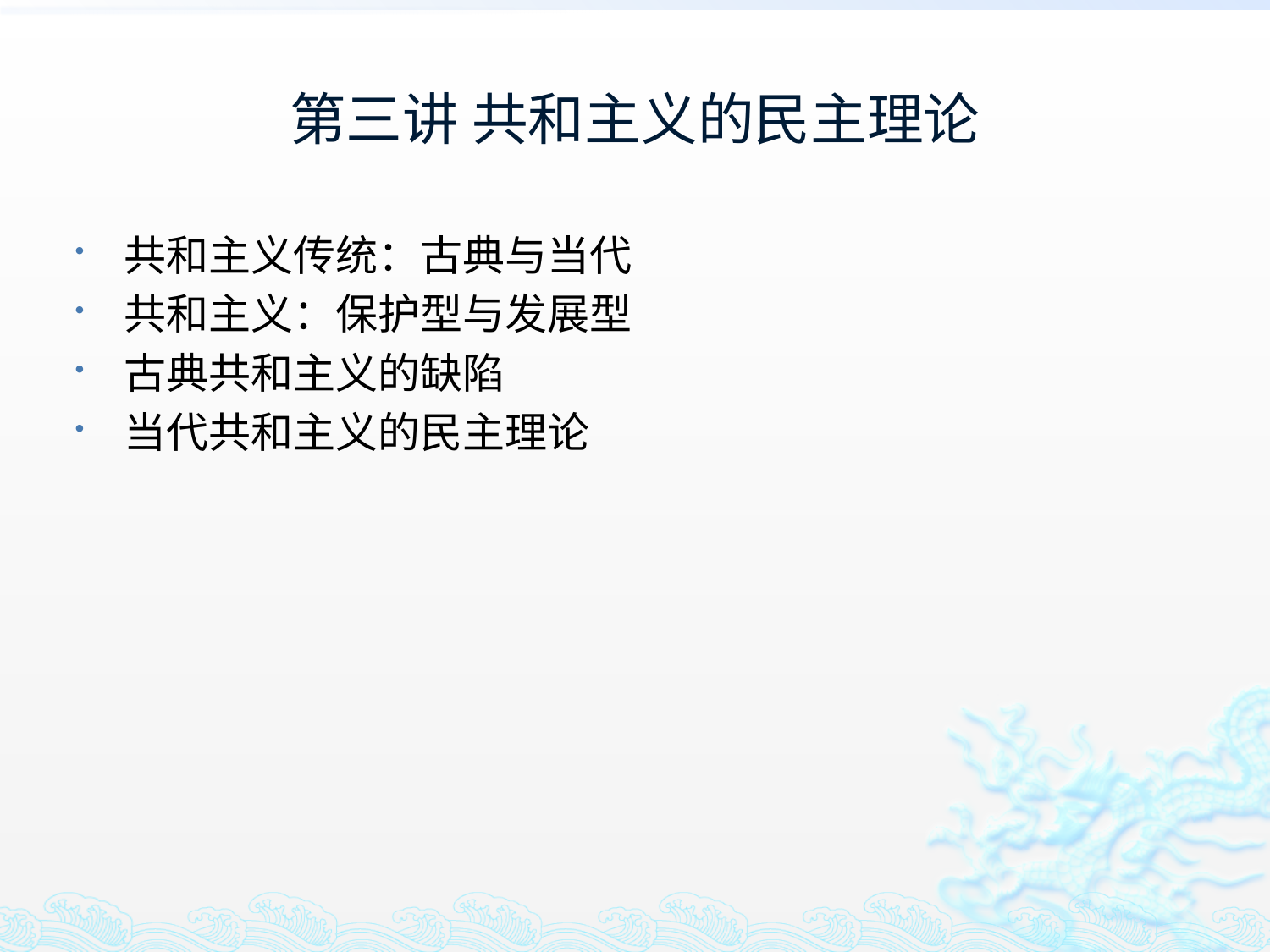

# 第三讲 共和主义的民主理论
共和主义传统：古典与当代
共和主义：保护型与发展型
古典共和主义的缺陷
当代共和主义的民主理论